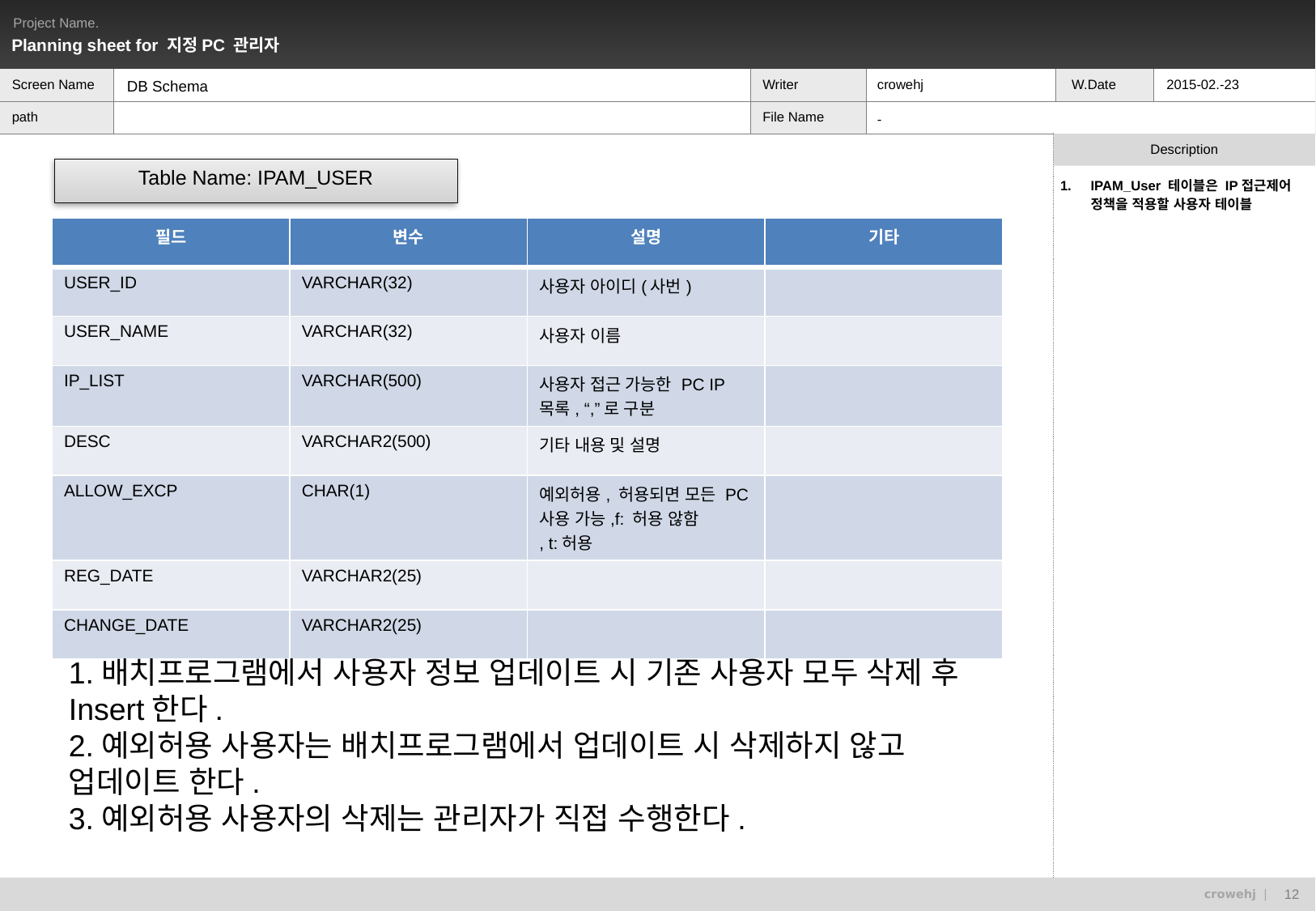

2015-02.-23
crowehj
DB Schema
-

Table Name: IPAM_USER
IPAM_User 테이블은 IP접근제어 정책을 적용할 사용자 테이블

| 필드 | 변수 | 설명 | 기타 |
| --- | --- | --- | --- |
| USER\_ID | VARCHAR(32) | 사용자 아이디(사번) |  |
| USER\_NAME | VARCHAR(32) | 사용자 이름 |  |
| IP\_LIST | VARCHAR(500) | 사용자 접근 가능한 PC IP 목록, “,”로 구분 |  |
| DESC | VARCHAR2(500) | 기타 내용 및 설명 |  |
| ALLOW\_EXCP | CHAR(1) | 예외허용, 허용되면 모든 PC 사용 가능,f: 허용 않함 , t:허용 |  |
| REG\_DATE | VARCHAR2(25) |  |  |
| CHANGE\_DATE | VARCHAR2(25) |  |  |
1.배치프로그램에서 사용자 정보 업데이트 시 기존 사용자 모두 삭제 후 Insert한다.
2.예외허용 사용자는 배치프로그램에서 업데이트 시 삭제하지 않고 업데이트 한다.
3.예외허용 사용자의 삭제는 관리자가 직접 수행한다.